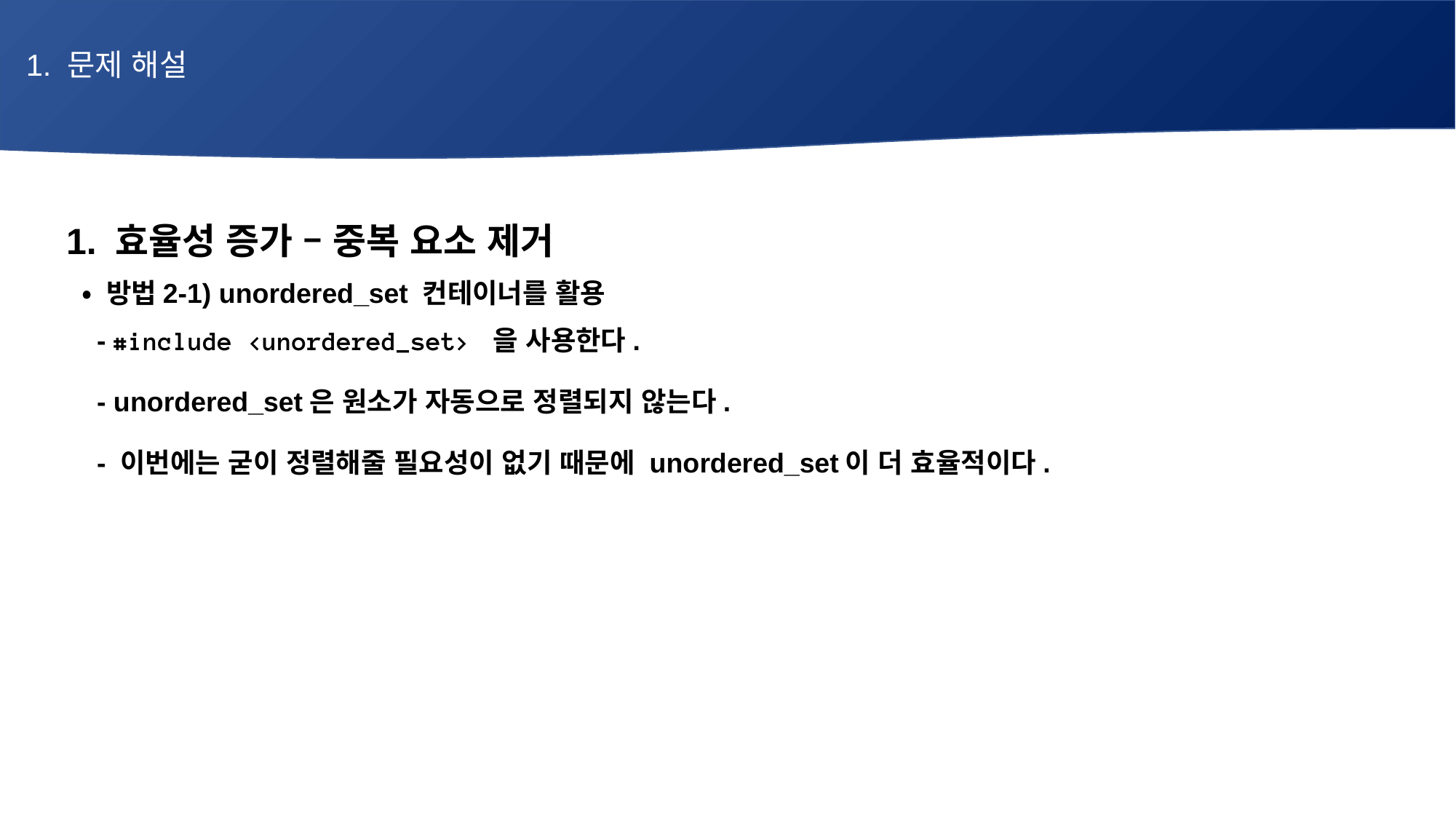

1. 문제 해설
# 매주 1 과제 LV2
1. 효율성 증가 – 중복 요소 제거
  • 방법2-1) unordered_set 컨테이너를 활용
    - #include <unordered_set> 을 사용한다.

    - unordered_set은 원소가 자동으로 정렬되지 않는다.

    - 이번에는 굳이 정렬해줄 필요성이 없기 때문에 unordered_set이 더 효율적이다.